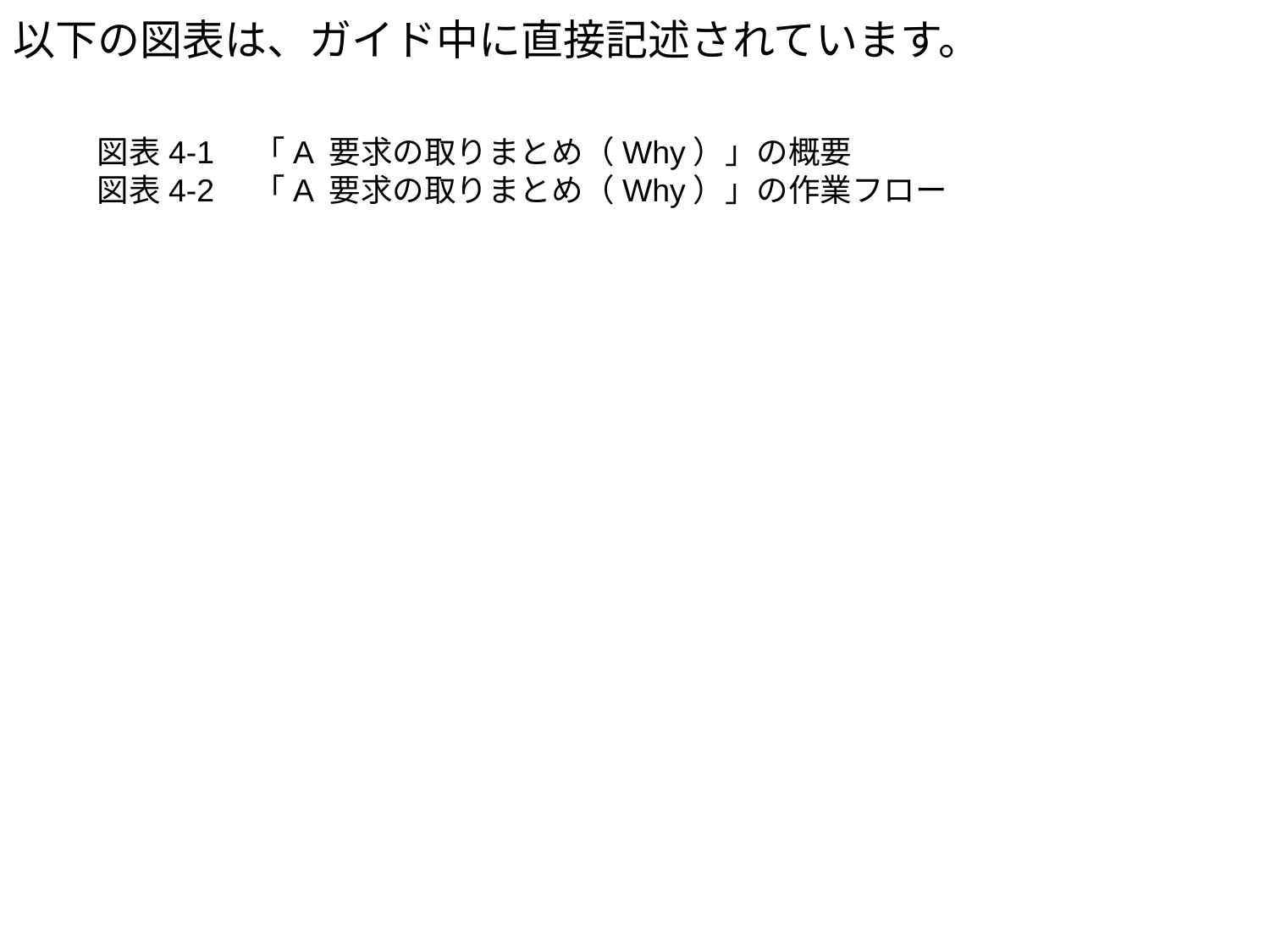

# 以下の図表は、ガイド中に直接記述されています。
図表4-1　「A 要求の取りまとめ（Why）」の概要
図表4-2　「A 要求の取りまとめ（Why）」の作業フロー